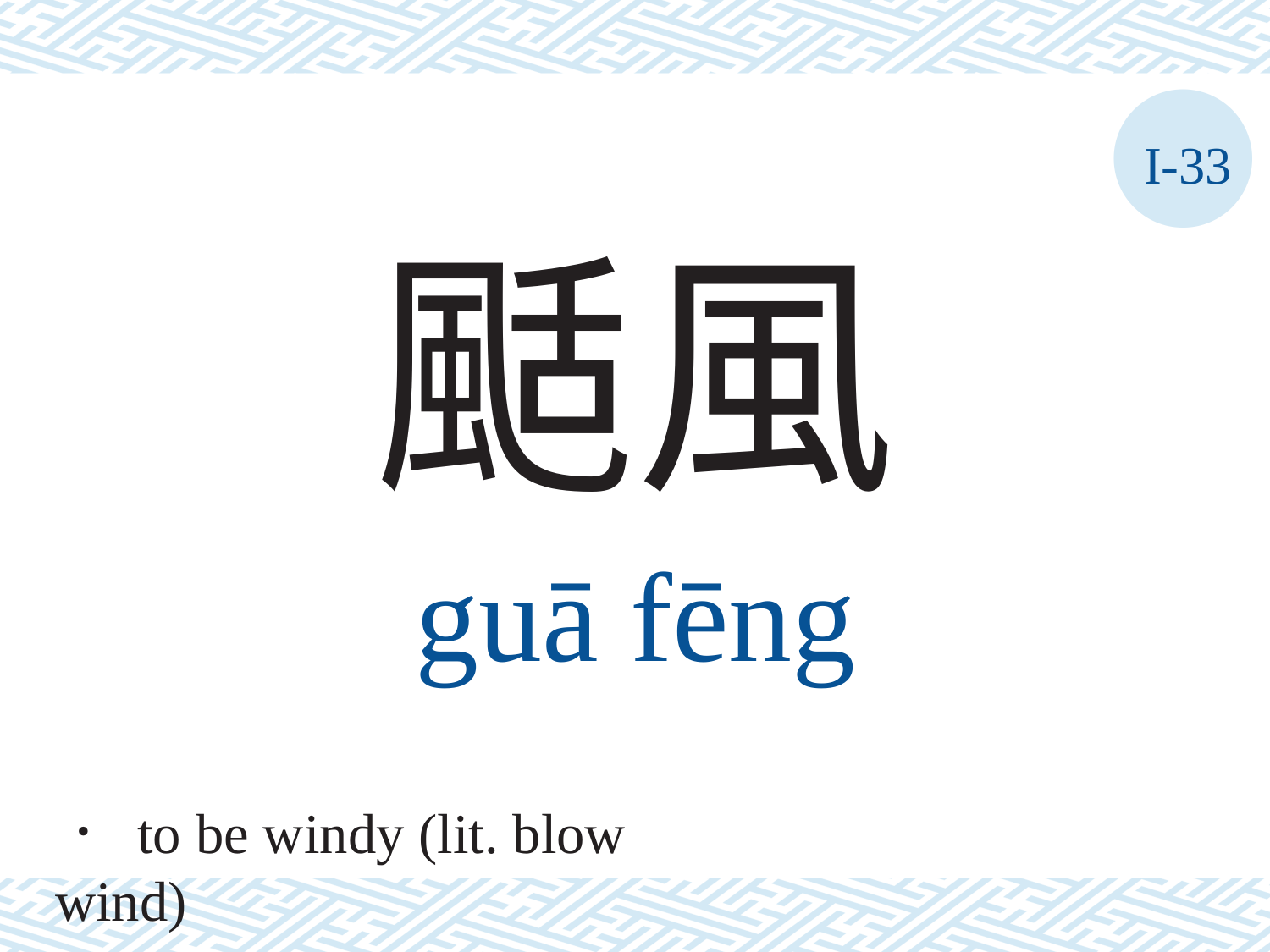

I-33
颳風
guā	fēng
． to be windy (lit. blow wind)